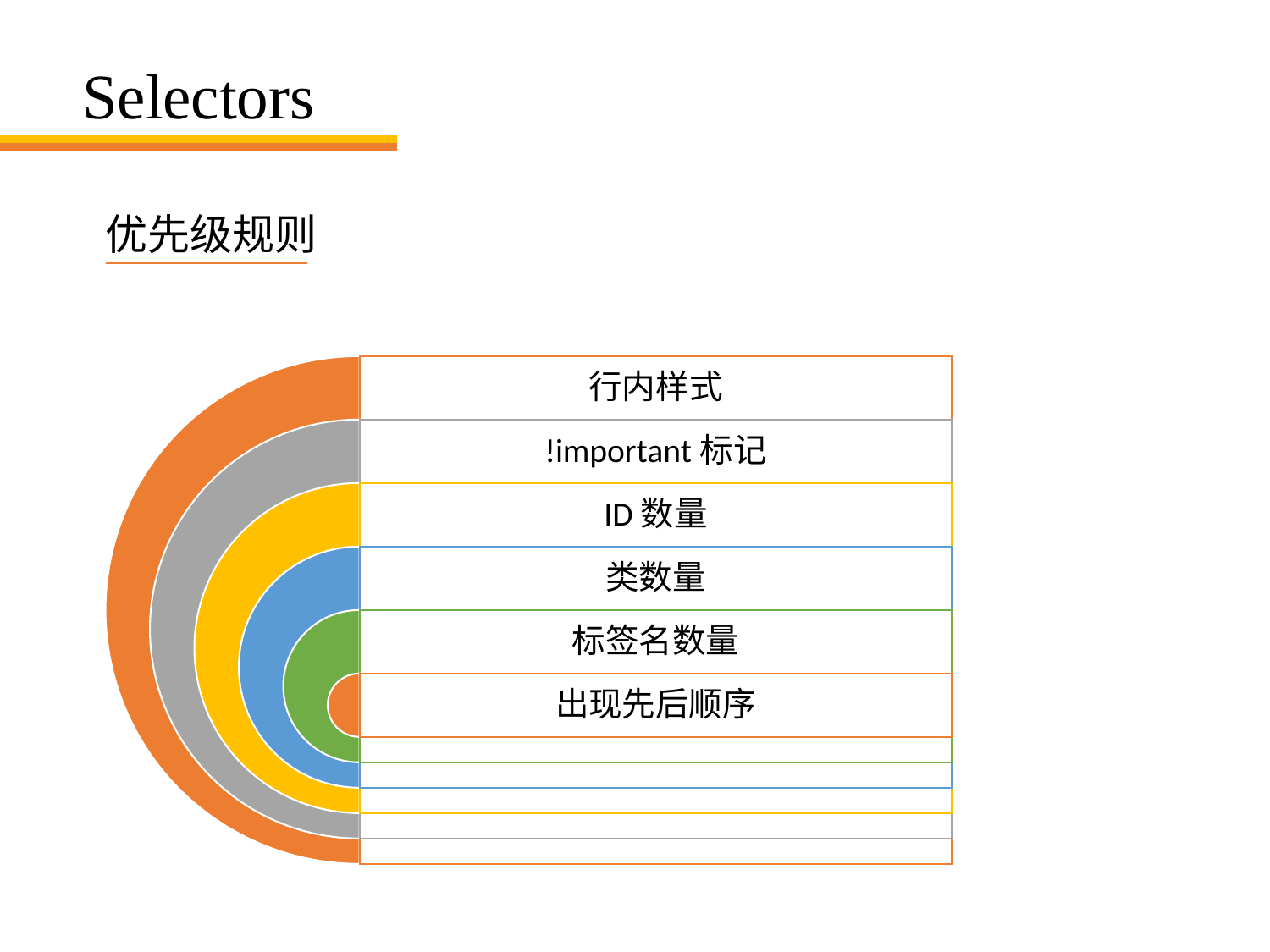

# Selectors
优先级规则
行内样式
!important标记
ID数量
类数量
标签名数量
出现先后顺序